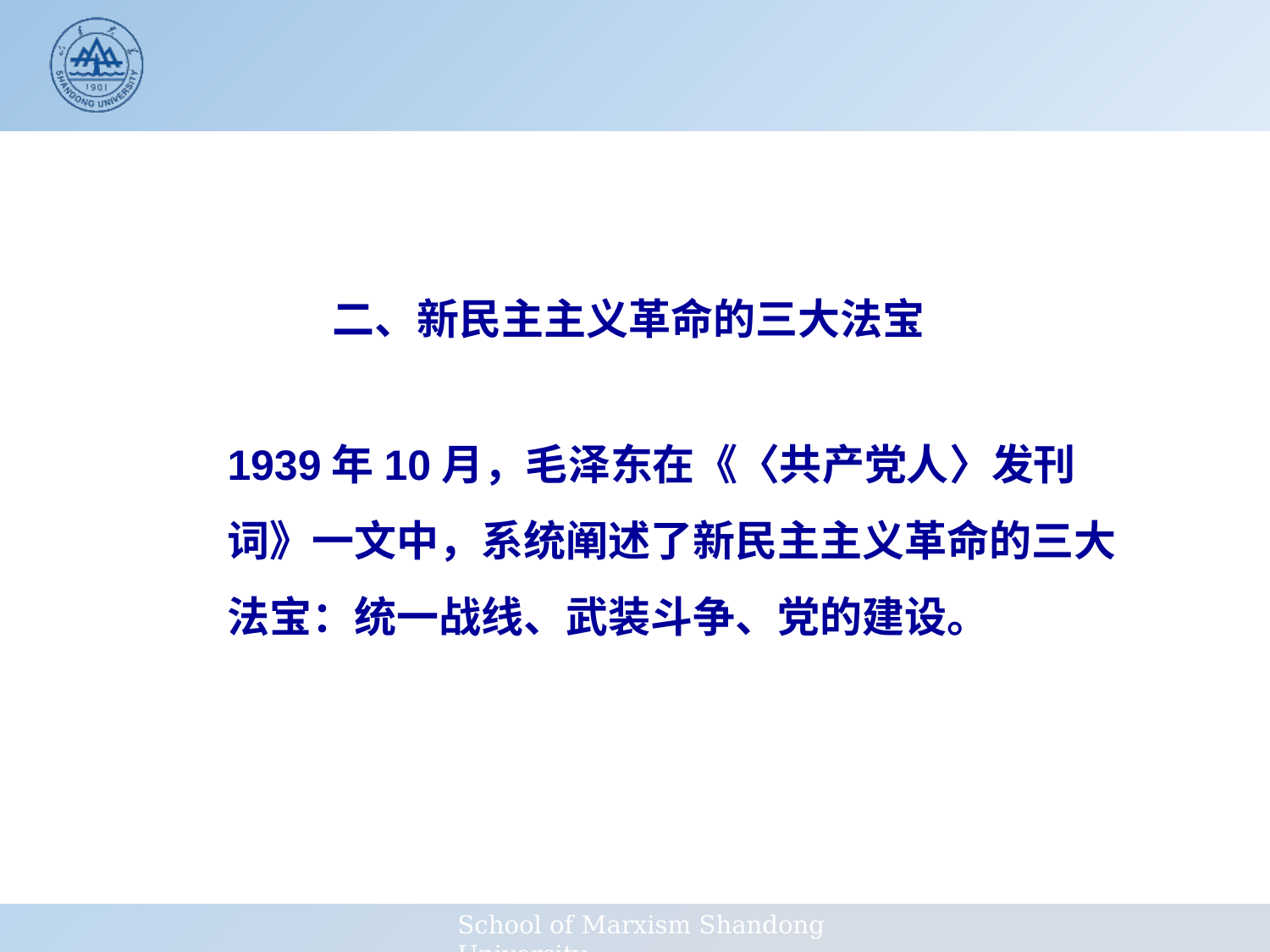

二、新民主主义革命的三大法宝
1939年10月，毛泽东在《〈共产党人〉发刊词》一文中，系统阐述了新民主主义革命的三大法宝：统一战线、武装斗争、党的建设。